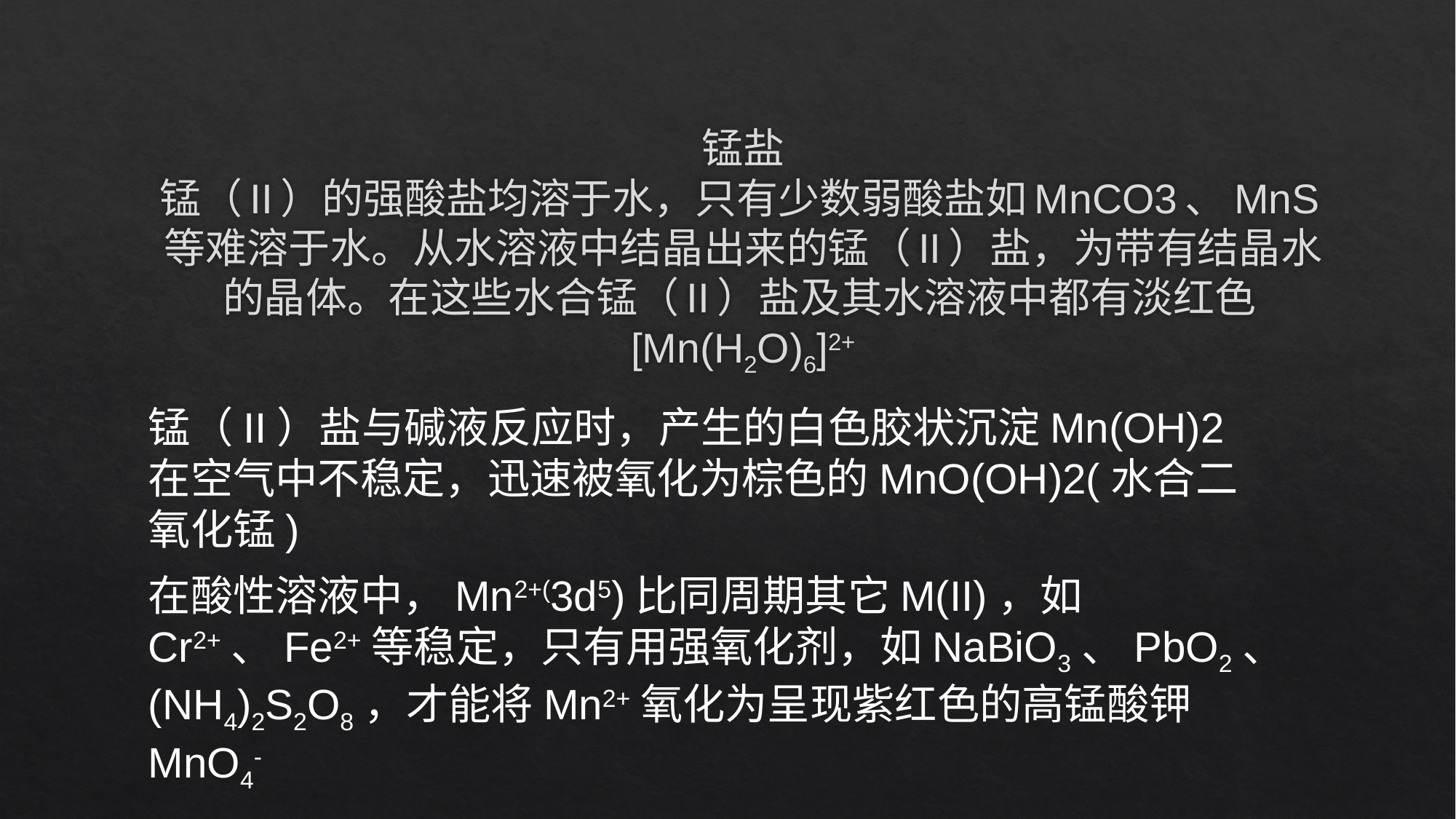

# 锰盐 锰（II）的强酸盐均溶于水，只有少数弱酸盐如MnCO3、MnS等难溶于水。从水溶液中结晶出来的锰（II）盐，为带有结晶水的晶体。在这些水合锰（II）盐及其水溶液中都有淡红色[Mn(H2O)6]2+
锰（II）盐与碱液反应时，产生的白色胶状沉淀Mn(OH)2在空气中不稳定，迅速被氧化为棕色的MnO(OH)2(水合二氧化锰)
在酸性溶液中，Mn2+(3d5)比同周期其它M(II)，如Cr2+、Fe2+等稳定，只有用强氧化剂，如NaBiO3、PbO2、(NH4)2S2O8，才能将Mn2+氧化为呈现紫红色的高锰酸钾MnO4-